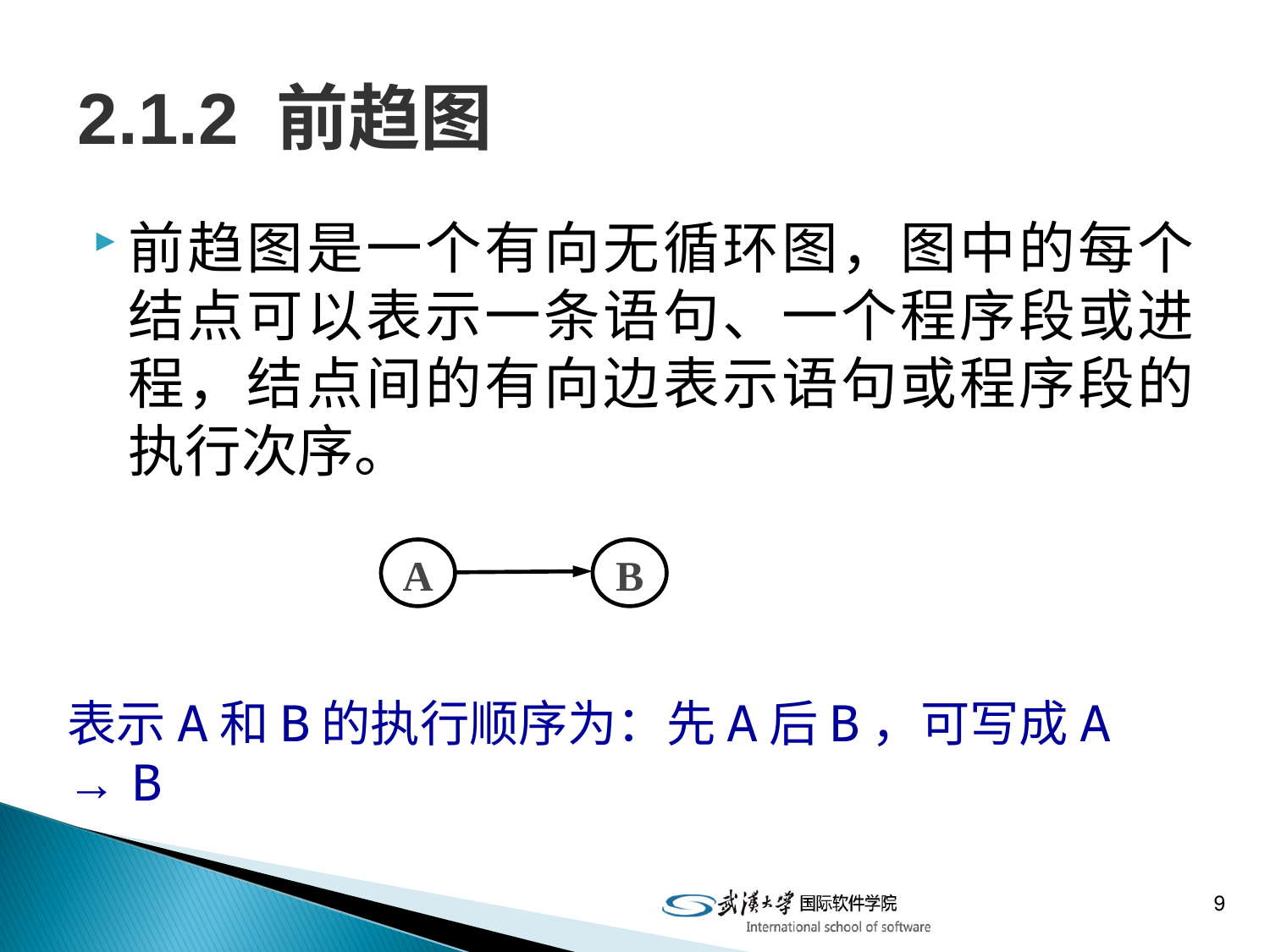

# 2.1.2 前趋图
前趋图是一个有向无循环图，图中的每个结点可以表示一条语句、一个程序段或进程，结点间的有向边表示语句或程序段的执行次序。
A
B

表示A和B的执行顺序为：先A后B，可写成A → B